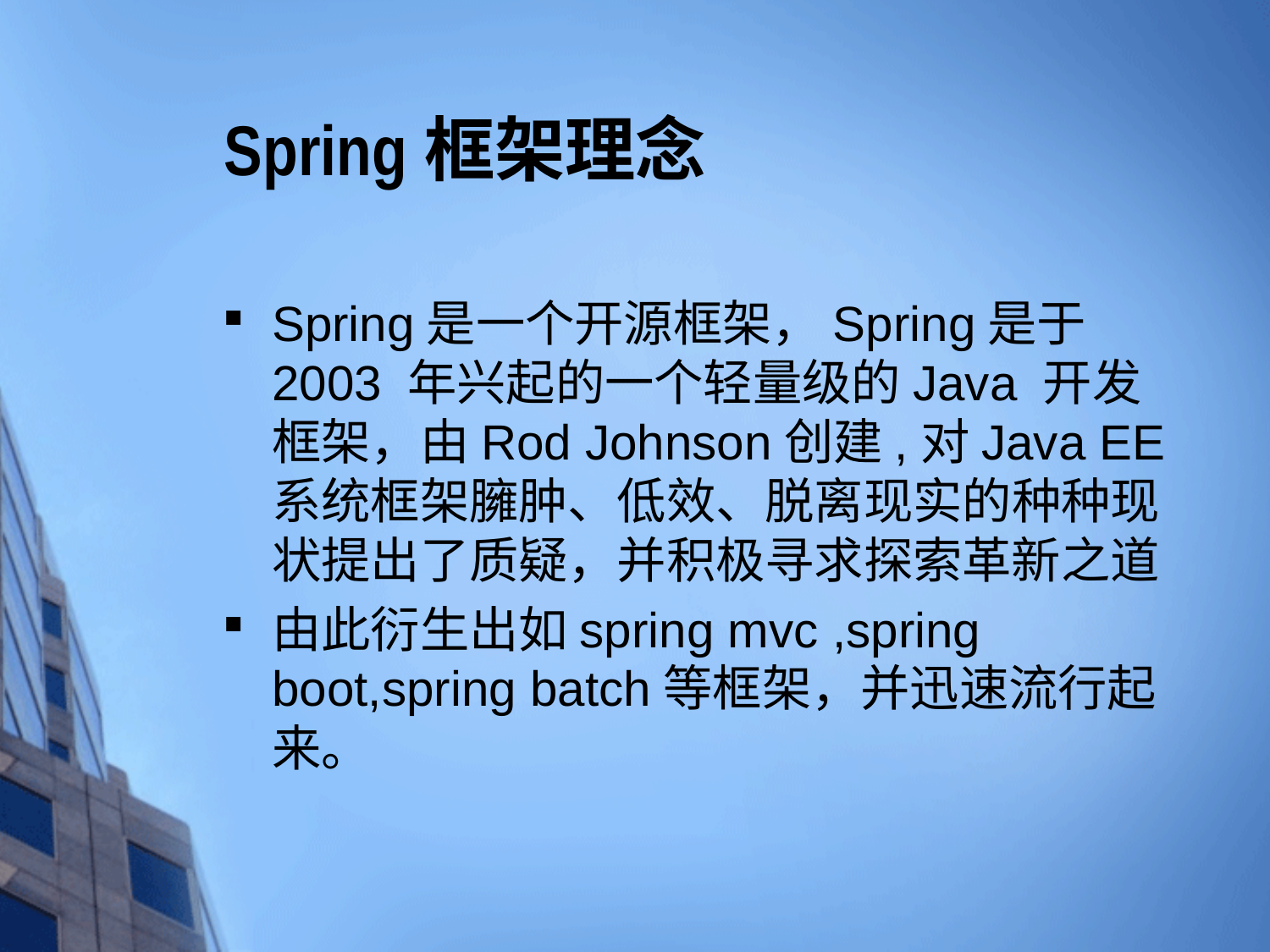

# Spring框架理念
Spring是一个开源框架，Spring是于2003 年兴起的一个轻量级的Java 开发框架，由Rod Johnson创建,对Java EE 系统框架臃肿、低效、脱离现实的种种现状提出了质疑，并积极寻求探索革新之道
由此衍生出如spring mvc ,spring boot,spring batch等框架，并迅速流行起来。